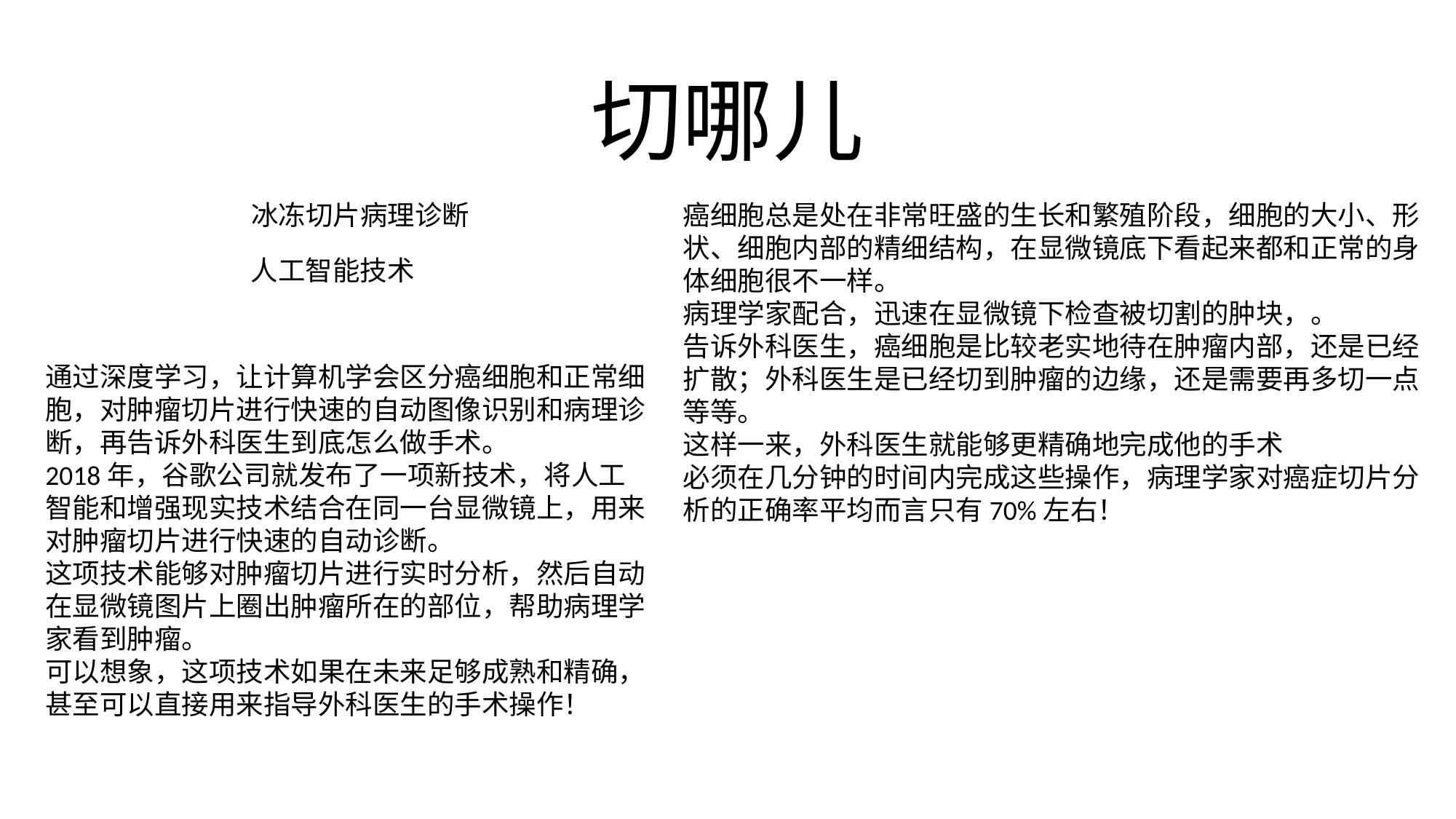

# 切哪儿
冰冻切片病理诊断
癌细胞总是处在非常旺盛的生长和繁殖阶段，细胞的大小、形状、细胞内部的精细结构，在显微镜底下看起来都和正常的身体细胞很不一样。
病理学家配合，迅速在显微镜下检查被切割的肿块，。
告诉外科医生，癌细胞是比较老实地待在肿瘤内部，还是已经扩散；外科医生是已经切到肿瘤的边缘，还是需要再多切一点等等。
这样一来，外科医生就能够更精确地完成他的手术
必须在几分钟的时间内完成这些操作，病理学家对癌症切片分析的正确率平均而言只有70%左右！
人工智能技术
通过深度学习，让计算机学会区分癌细胞和正常细胞，对肿瘤切片进行快速的自动图像识别和病理诊断，再告诉外科医生到底怎么做手术。
2018年，谷歌公司就发布了一项新技术，将人工智能和增强现实技术结合在同一台显微镜上，用来对肿瘤切片进行快速的自动诊断。
这项技术能够对肿瘤切片进行实时分析，然后自动在显微镜图片上圈出肿瘤所在的部位，帮助病理学家看到肿瘤。
可以想象，这项技术如果在未来足够成熟和精确，甚至可以直接用来指导外科医生的手术操作！